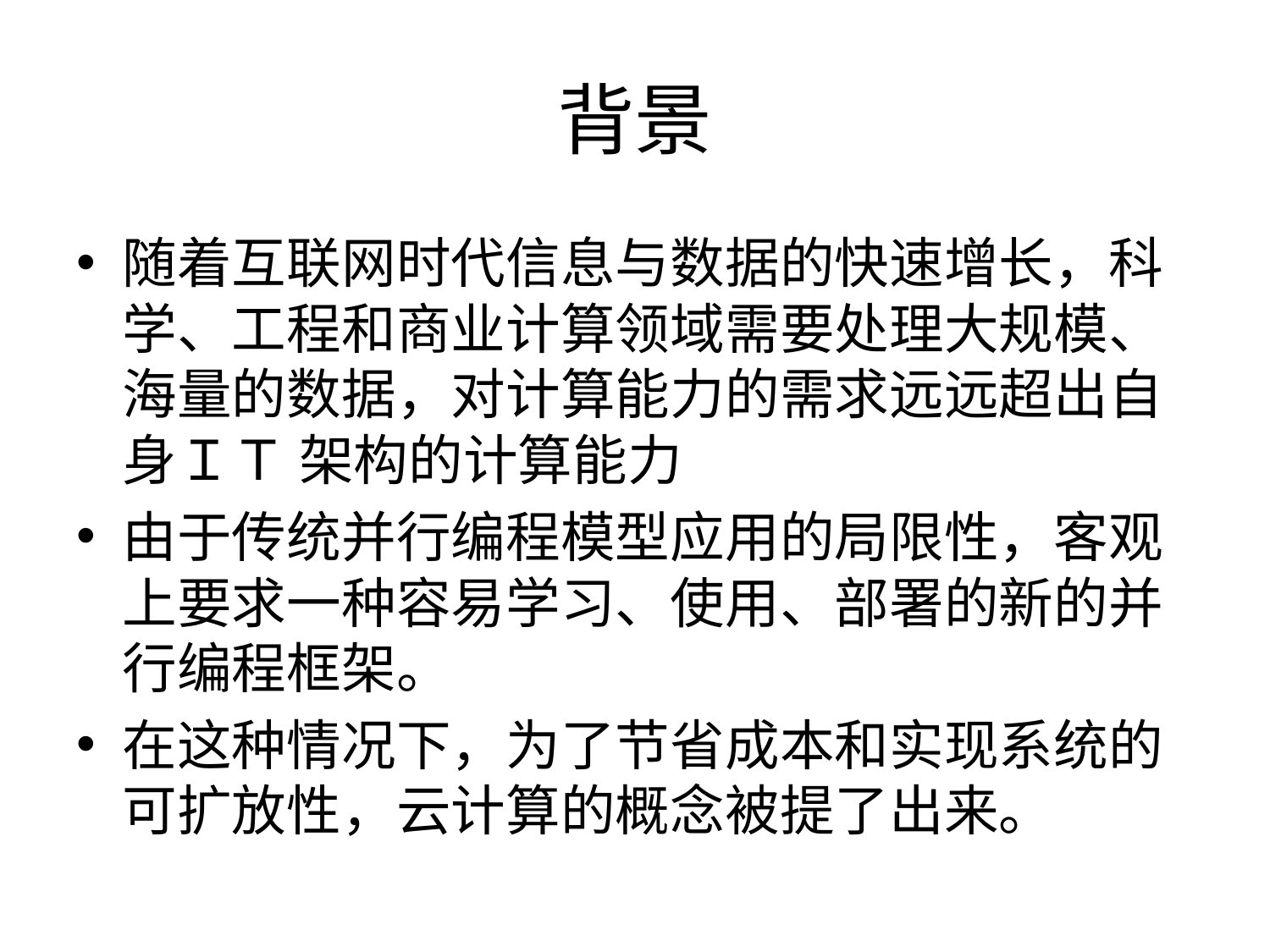

# 背景
随着互联网时代信息与数据的快速增长，科学、工程和商业计算领域需要处理大规模、海量的数据，对计算能力的需求远远超出自身ＩＴ 架构的计算能力
由于传统并行编程模型应用的局限性，客观上要求一种容易学习、使用、部署的新的并行编程框架。
在这种情况下，为了节省成本和实现系统的可扩放性，云计算的概念被提了出来。